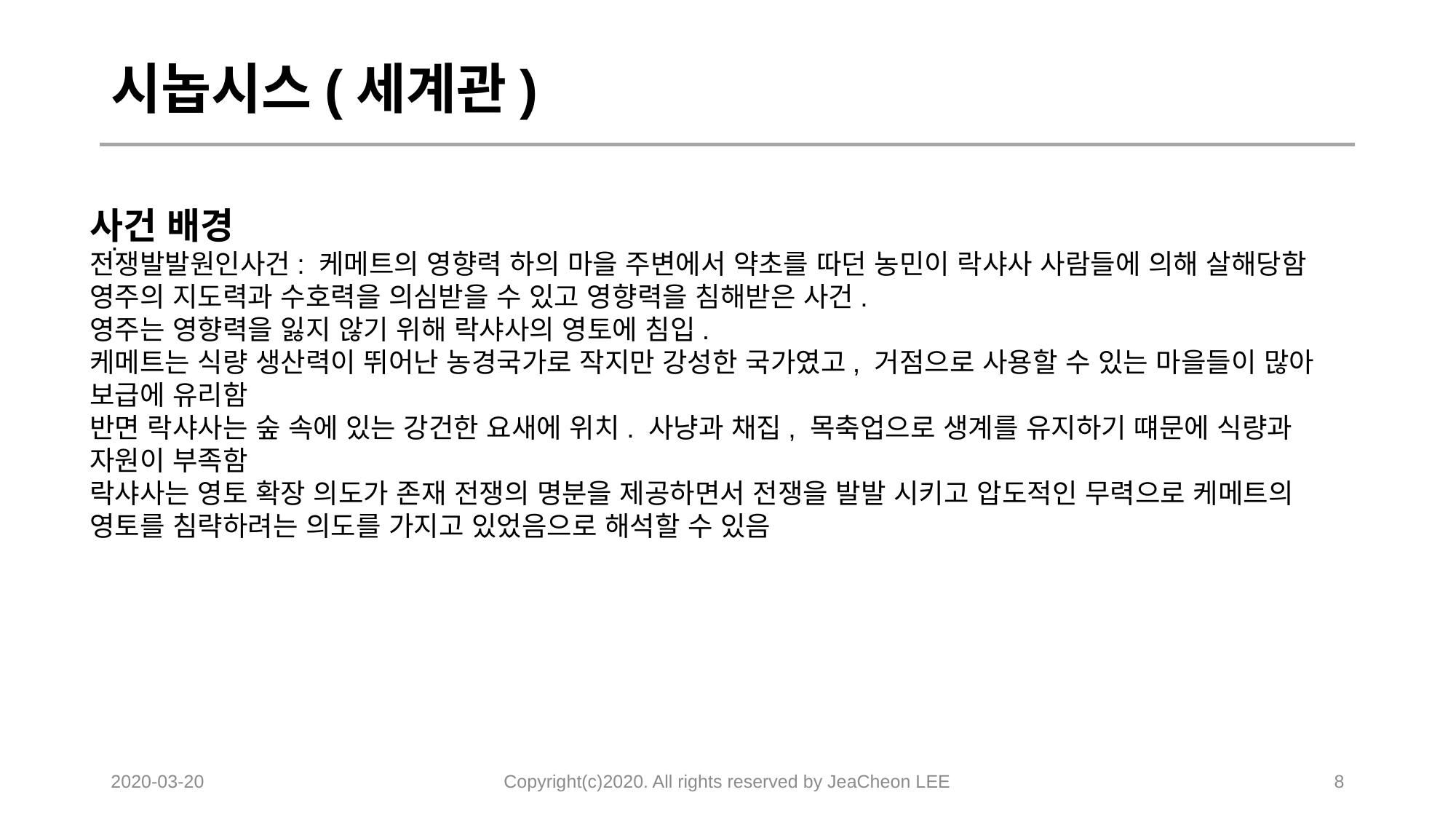

# 시놉시스(세계관)
사건 배경
전쟁발발원인사건: 케메트의 영향력 하의 마을 주변에서 약초를 따던 농민이 락샤사 사람들에 의해 살해당함
영주의 지도력과 수호력을 의심받을 수 있고 영향력을 침해받은 사건.
영주는 영향력을 잃지 않기 위해 락샤사의 영토에 침입.
케메트는 식량 생산력이 뛰어난 농경국가로 작지만 강성한 국가였고, 거점으로 사용할 수 있는 마을들이 많아 보급에 유리함
반면 락샤사는 숲 속에 있는 강건한 요새에 위치. 사냥과 채집, 목축업으로 생계를 유지하기 떄문에 식량과 자원이 부족함
락샤사는 영토 확장 의도가 존재 전쟁의 명분을 제공하면서 전쟁을 발발 시키고 압도적인 무력으로 케메트의 영토를 침략하려는 의도를 가지고 있었음으로 해석할 수 있음

.
2020-03-20
Copyright(c)2020. All rights reserved by JeaCheon LEE
8